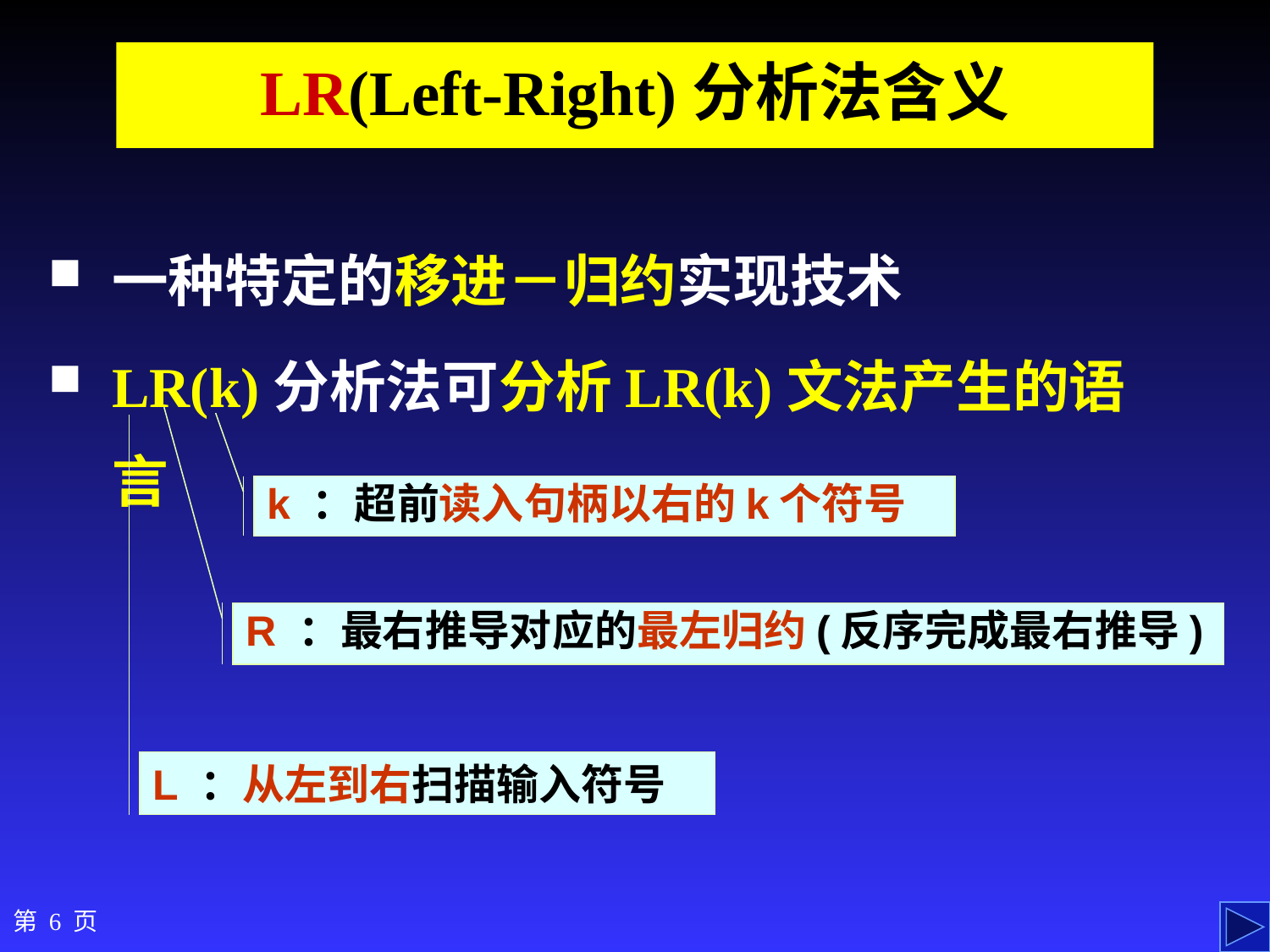

LR(Left-Right)分析法含义
一种特定的移进－归约实现技术
LR(k)分析法可分析LR(k)文法产生的语言

k ：超前读入句柄以右的k个符号
R ：最右推导对应的最左归约(反序完成最右推导)

L ：从左到右扫描输入符号
第 6 页